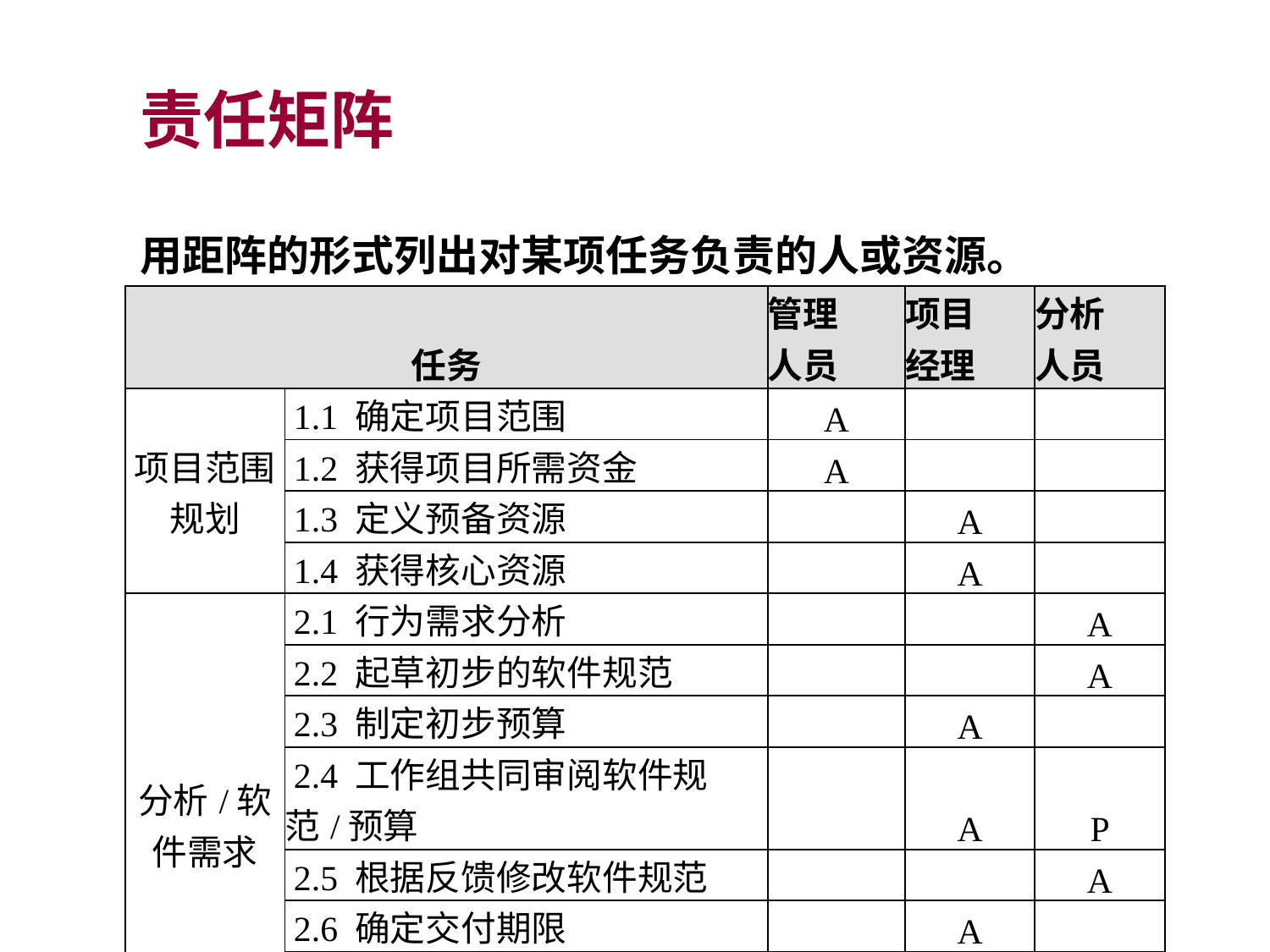

责任矩阵
用距阵的形式列出对某项任务负责的人或资源。

| 任务 |  | 管理 人员 | 项目 经理 | 分析 人员 |
| --- | --- | --- | --- | --- |
| 项目范围规划 | 1.1 确定项目范围 | A |  |  |
|  | 1.2 获得项目所需资金 | A |  |  |
|  | 1.3 定义预备资源 |  | A |  |
|  | 1.4 获得核心资源 |  | A |  |
| 分析/软件需求 | 2.1 行为需求分析 |  |  | A |
|  | 2.2 起草初步的软件规范 |  |  | A |
|  | 2.3 制定初步预算 |  | A |  |
|  | 2.4 工作组共同审阅软件规范/预算 |  | A | P |
|  | 2.5 根据反馈修改软件规范 |  |  | A |
|  | 2.6 确定交付期限 |  | A |  |
|  | 2.7 获得开展后续工作的批准 | A | P |  |
|  | 2.8 获得所需资源 |  | A |  |